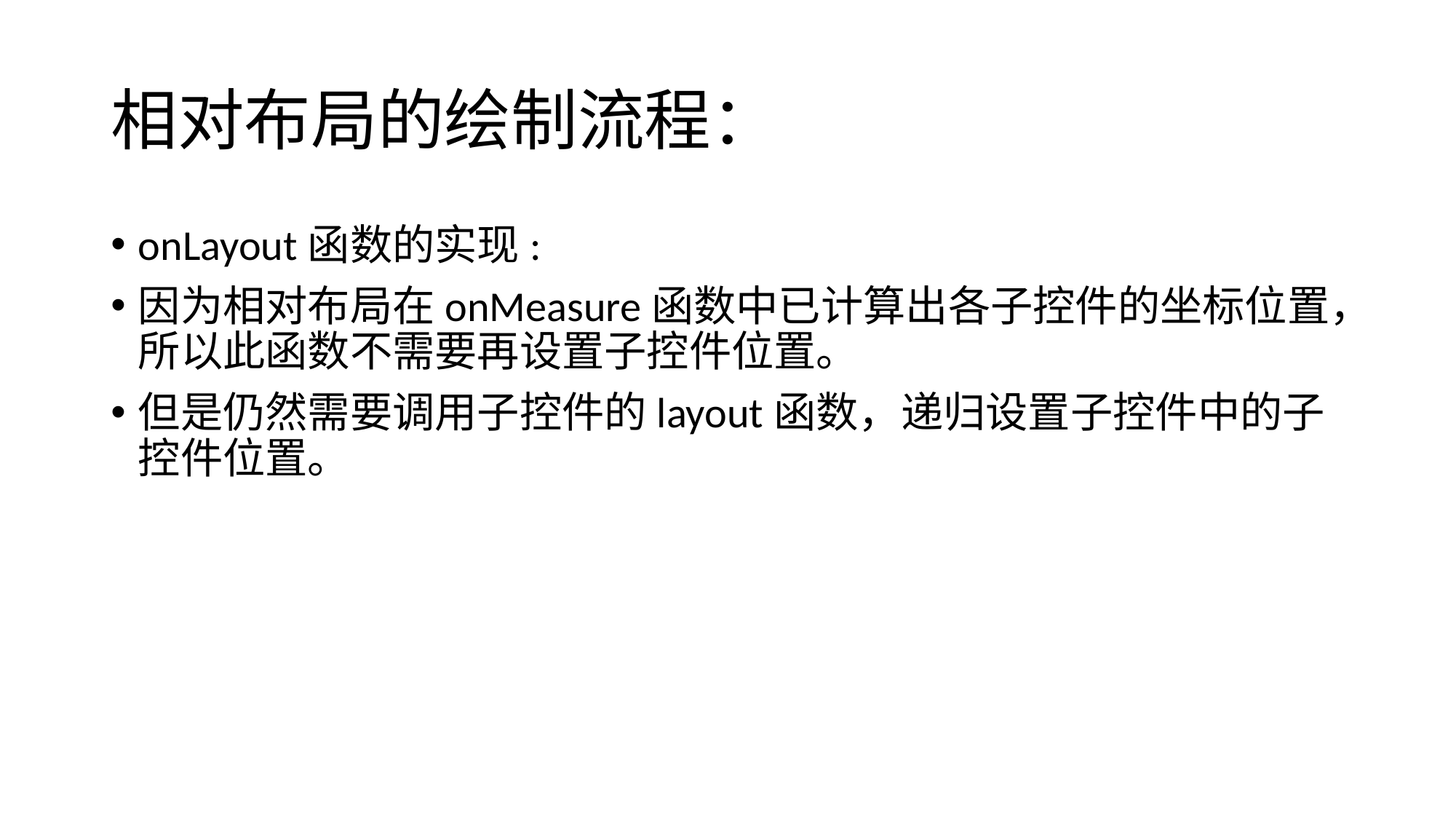

# 相对布局的绘制流程：
onLayout函数的实现:
因为相对布局在onMeasure函数中已计算出各子控件的坐标位置，所以此函数不需要再设置子控件位置。
但是仍然需要调用子控件的layout函数，递归设置子控件中的子控件位置。